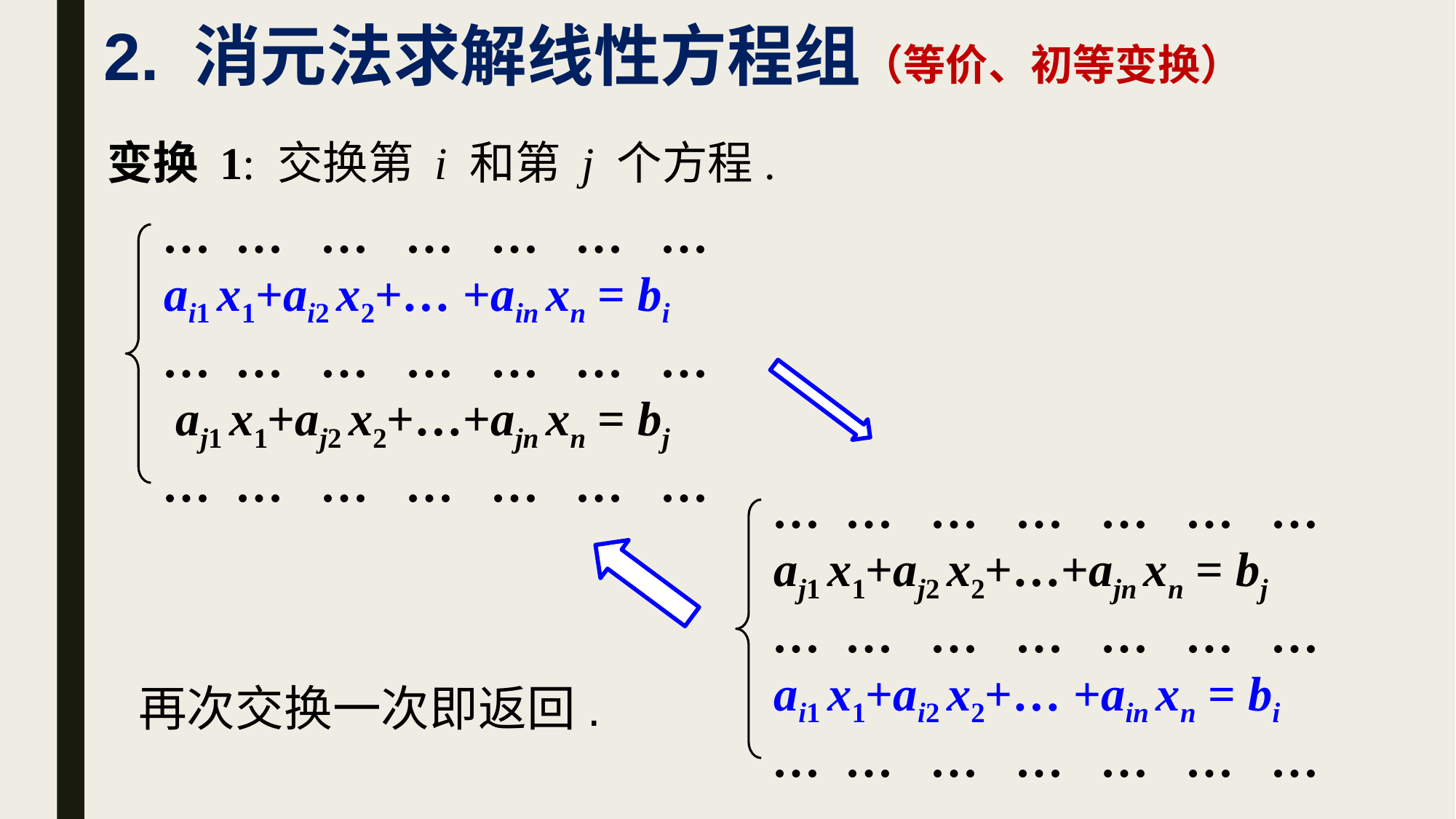

# 2. 消元法求解线性方程组（等价、初等变换）
变换 1: 交换第 i 和第 j 个方程.
…  …   …   …   …   …   …
ai1 x1+ai2 x2+… +ain xn = bi
…  …   …   …   …   …   …
 aj1 x1+aj2 x2+…+ajn xn = bj
…  …   …   …   …   …   …

…  …   …   …   …   …   …
aj1 x1+aj2 x2+…+ajn xn = bj
…  …   …   …   …   …   …
ai1 x1+ai2 x2+… +ain xn = bi
…  …   …   …   …   …   …

再次交换一次即返回.